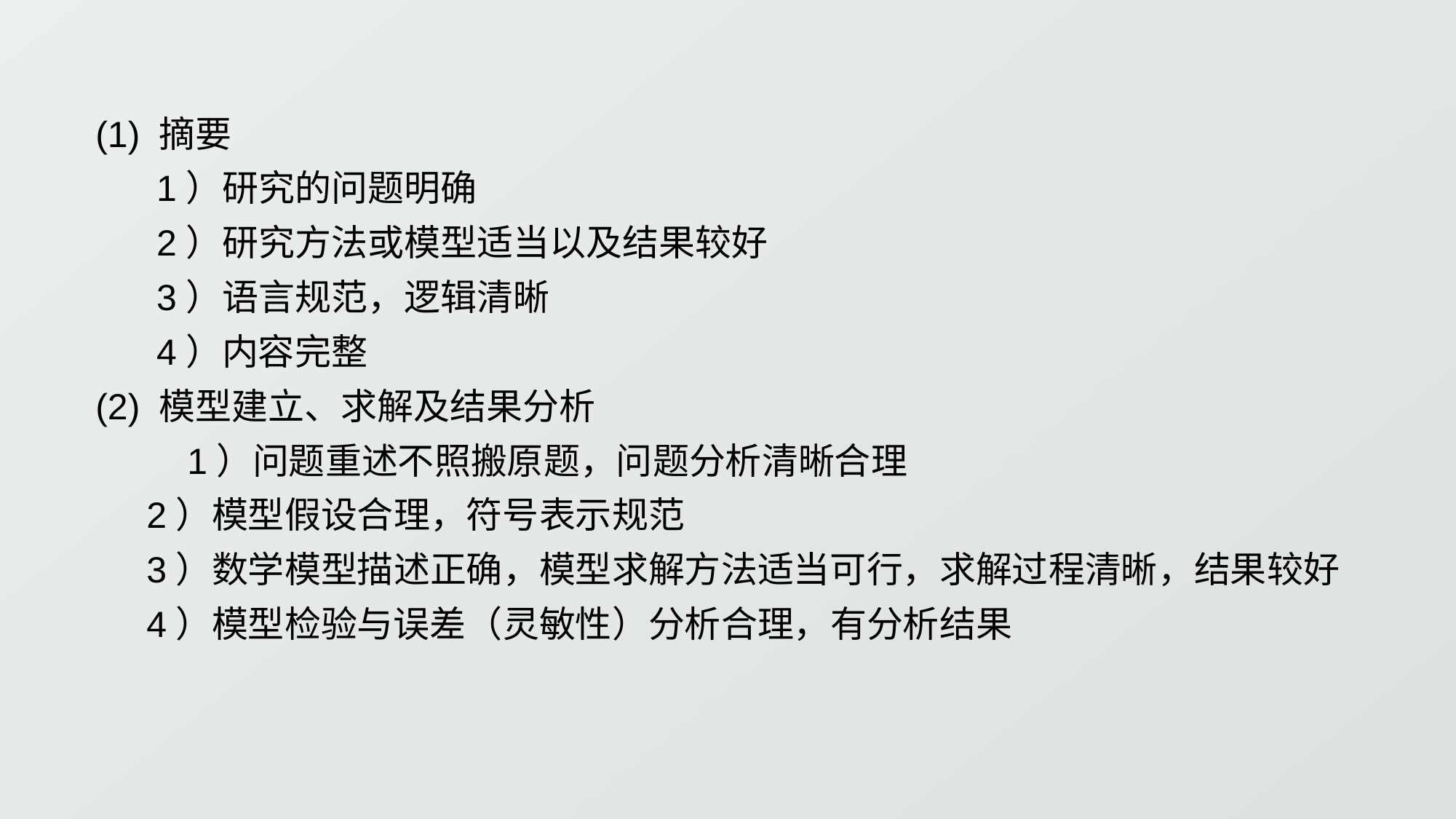

(1) 摘要
      1）研究的问题明确
      2）研究方法或模型适当以及结果较好
      3）语言规范，逻辑清晰
      4）内容完整
(2) 模型建立、求解及结果分析
         1）问题重述不照搬原题，问题分析清晰合理
     2）模型假设合理，符号表示规范
     3）数学模型描述正确，模型求解方法适当可行，求解过程清晰，结果较好
     4）模型检验与误差（灵敏性）分析合理，有分析结果